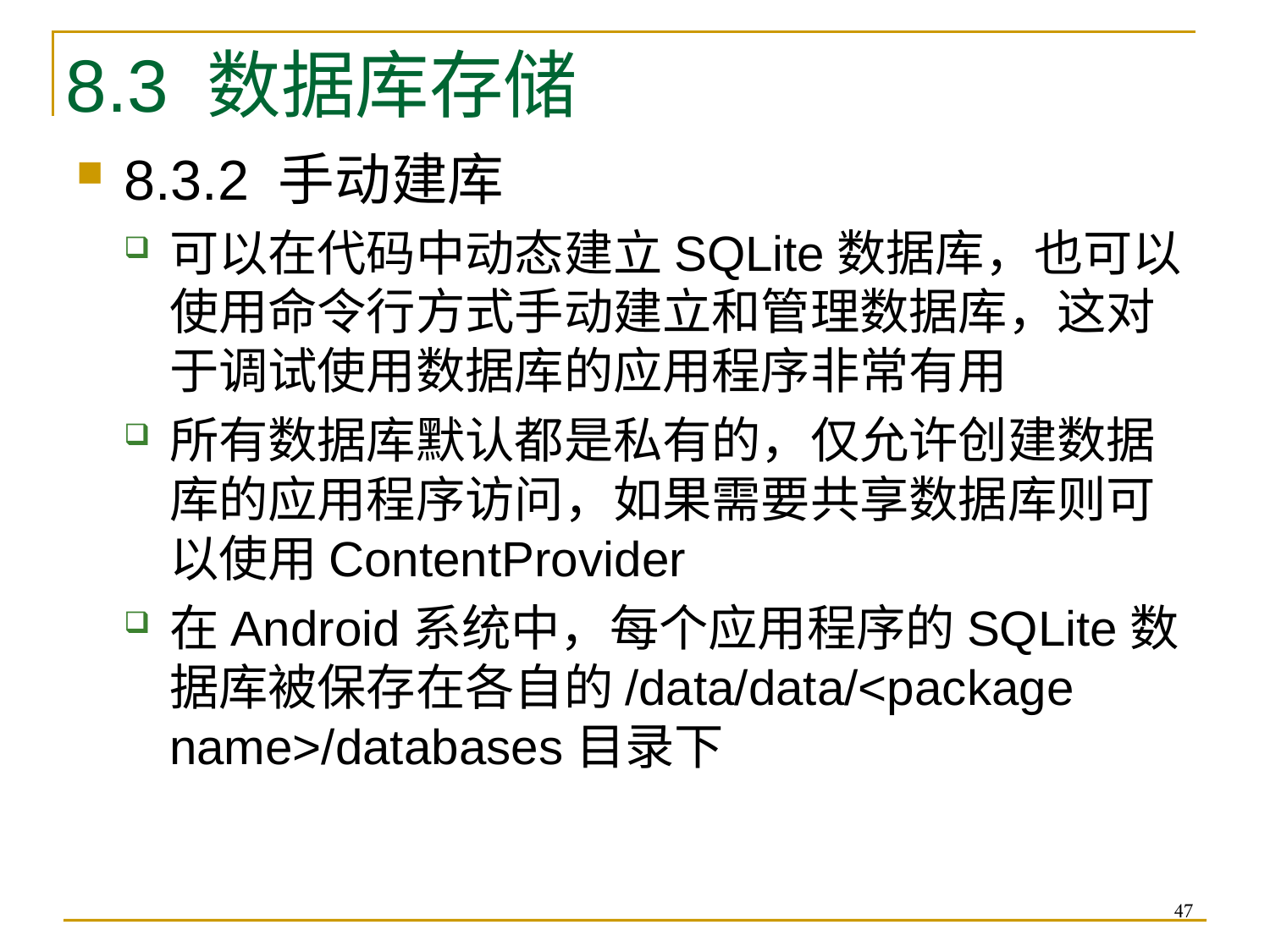

# 8.3 数据库存储
8.3.2 手动建库
可以在代码中动态建立SQLite数据库，也可以使用命令行方式手动建立和管理数据库，这对于调试使用数据库的应用程序非常有用
所有数据库默认都是私有的，仅允许创建数据库的应用程序访问，如果需要共享数据库则可以使用ContentProvider
在Android系统中，每个应用程序的SQLite数据库被保存在各自的/data/data/<package name>/databases目录下
47